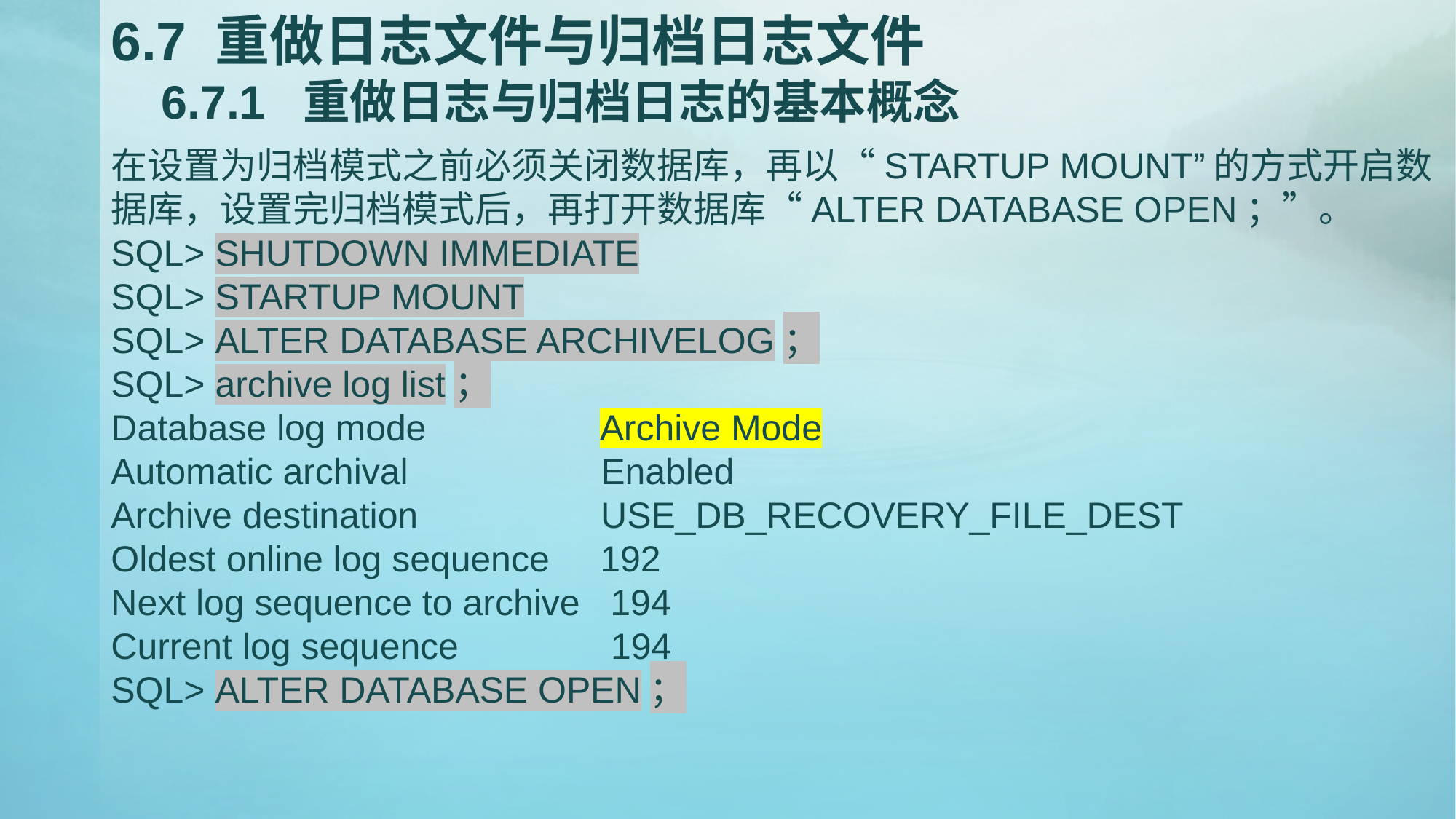

# 6.7 重做日志文件与归档日志文件 6.7.1  重做日志与归档日志的基本概念
在设置为归档模式之前必须关闭数据库，再以“STARTUP MOUNT”的方式开启数据库，设置完归档模式后，再打开数据库“ALTER DATABASE OPEN；”。
SQL> SHUTDOWN IMMEDIATE
SQL> STARTUP MOUNT
SQL> ALTER DATABASE ARCHIVELOG；
SQL> archive log list；
Database log mode                 Archive Mode
Automatic archival                   Enabled
Archive destination                  USE_DB_RECOVERY_FILE_DEST
Oldest online log sequence     192
Next log sequence to archive   194
Current log sequence               194
SQL> ALTER DATABASE OPEN；